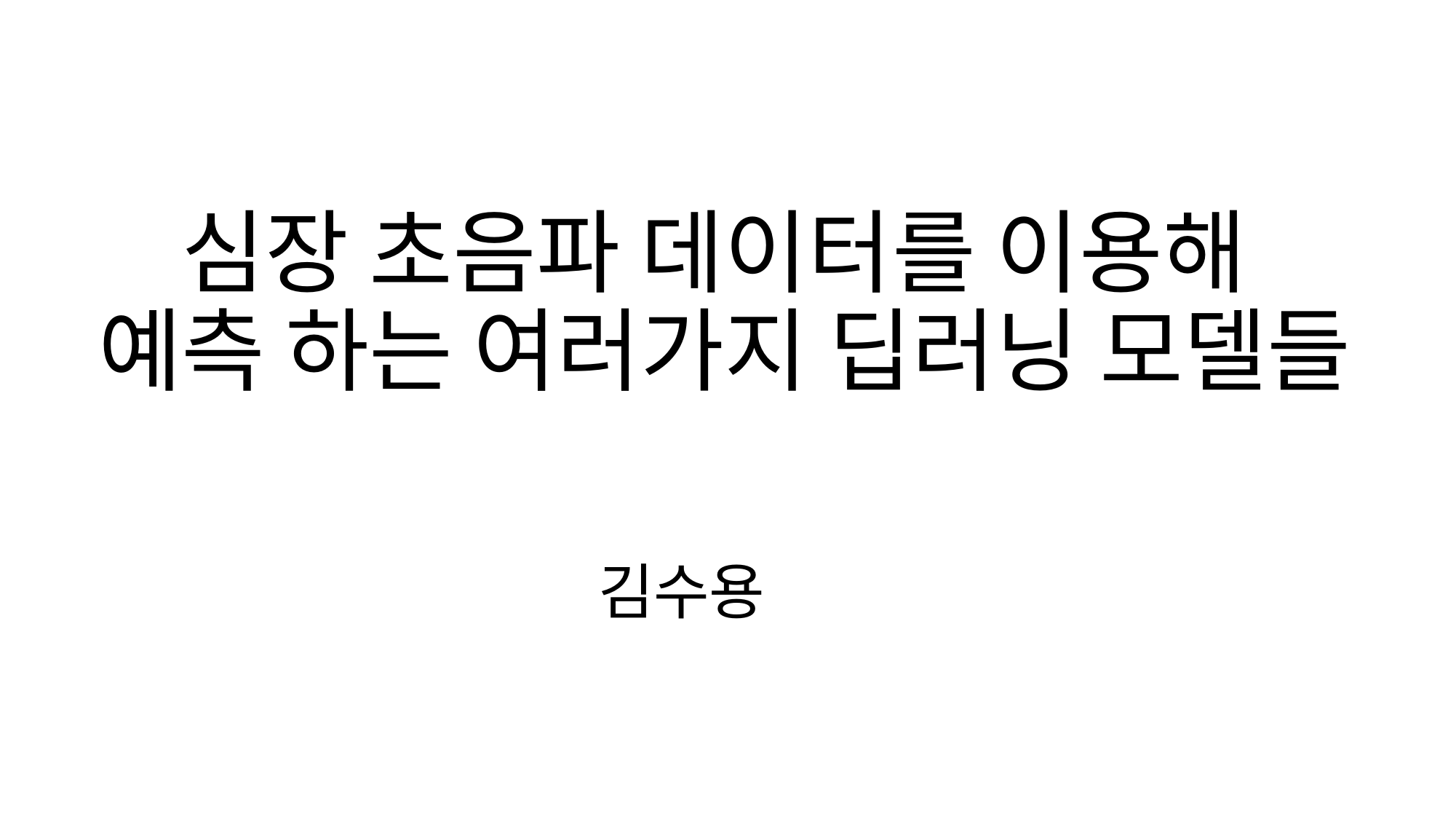

# 심장 초음파 데이터를 이용해 예측 하는 여러가지 딥러닝 모델들
김수용